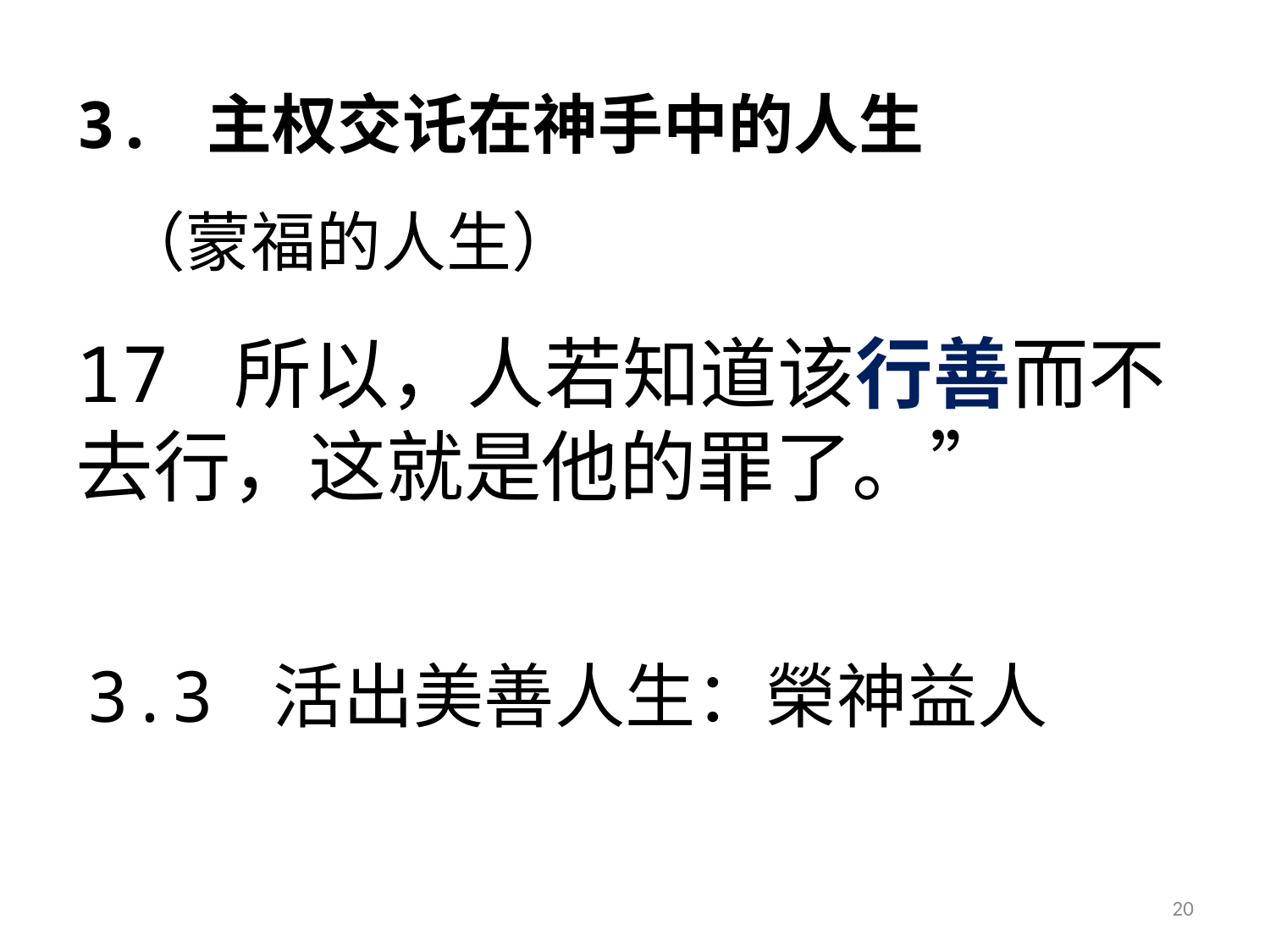

# 3. 主权交讬在神手中的人生 （蒙福的人生）
17 所以，人若知道该行善而不去行，这就是他的罪了。”
3.3 活出美善人生：榮神益人
20